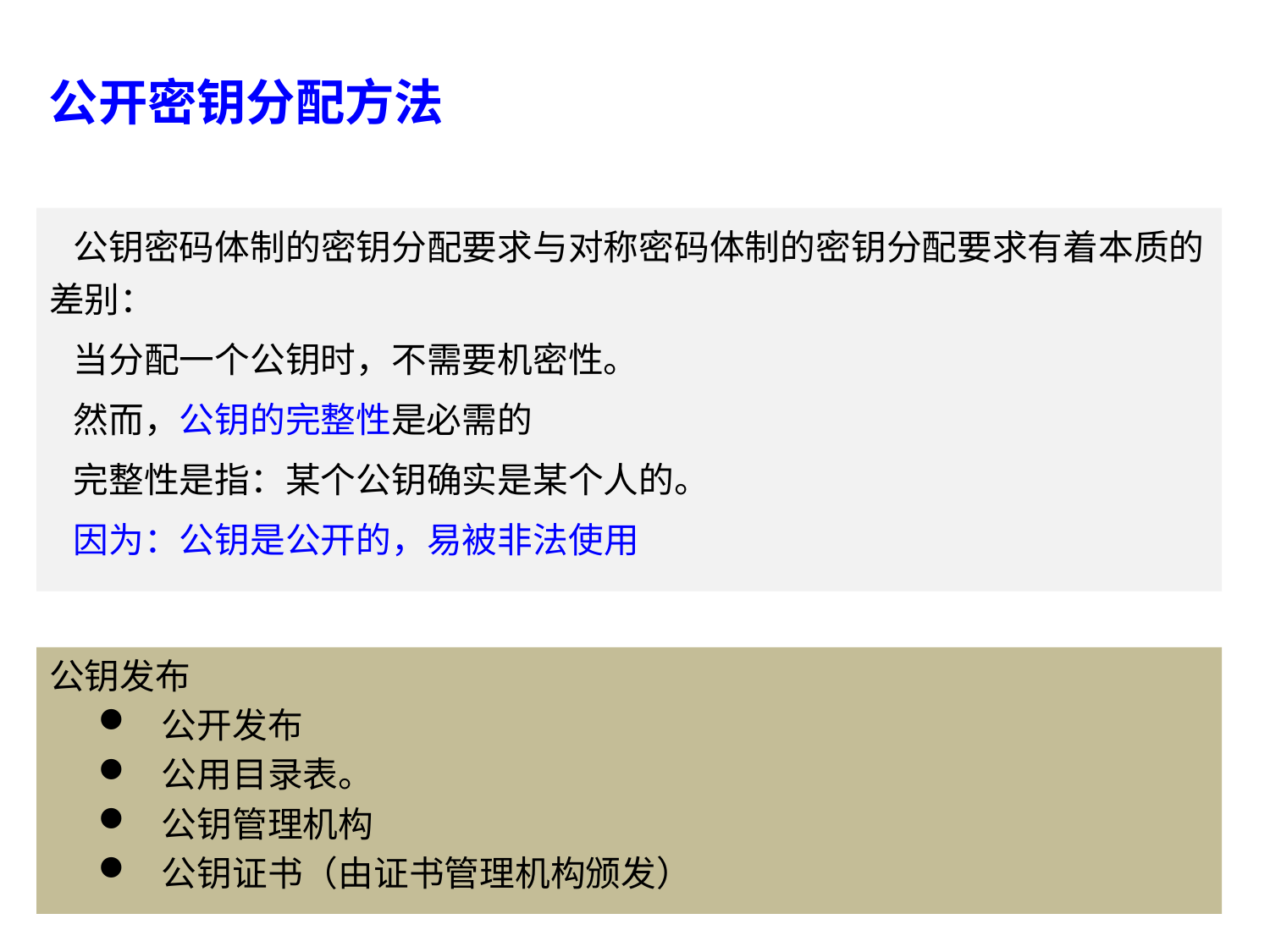

公开密钥分配方法
  公钥密码体制的密钥分配要求与对称密码体制的密钥分配要求有着本质的差别：
  当分配一个公钥时，不需要机密性。
  然而，公钥的完整性是必需的
  完整性是指：某个公钥确实是某个人的。
  因为：公钥是公开的，易被非法使用
公钥发布
公开发布
公用目录表。
公钥管理机构
公钥证书（由证书管理机构颁发）